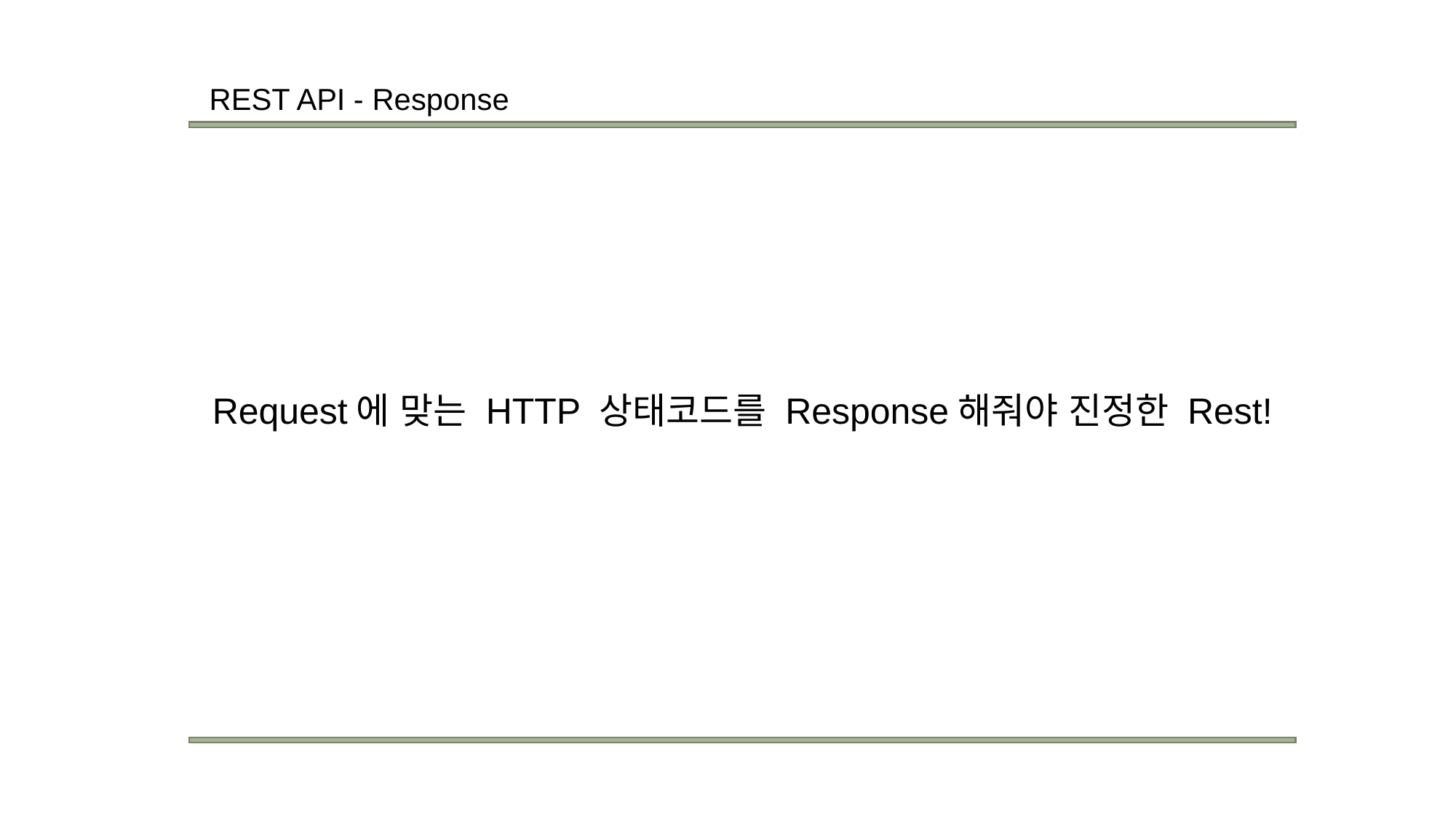

REST API - Response

Request에 맞는 HTTP 상태코드를 Response해줘야 진정한 Rest!